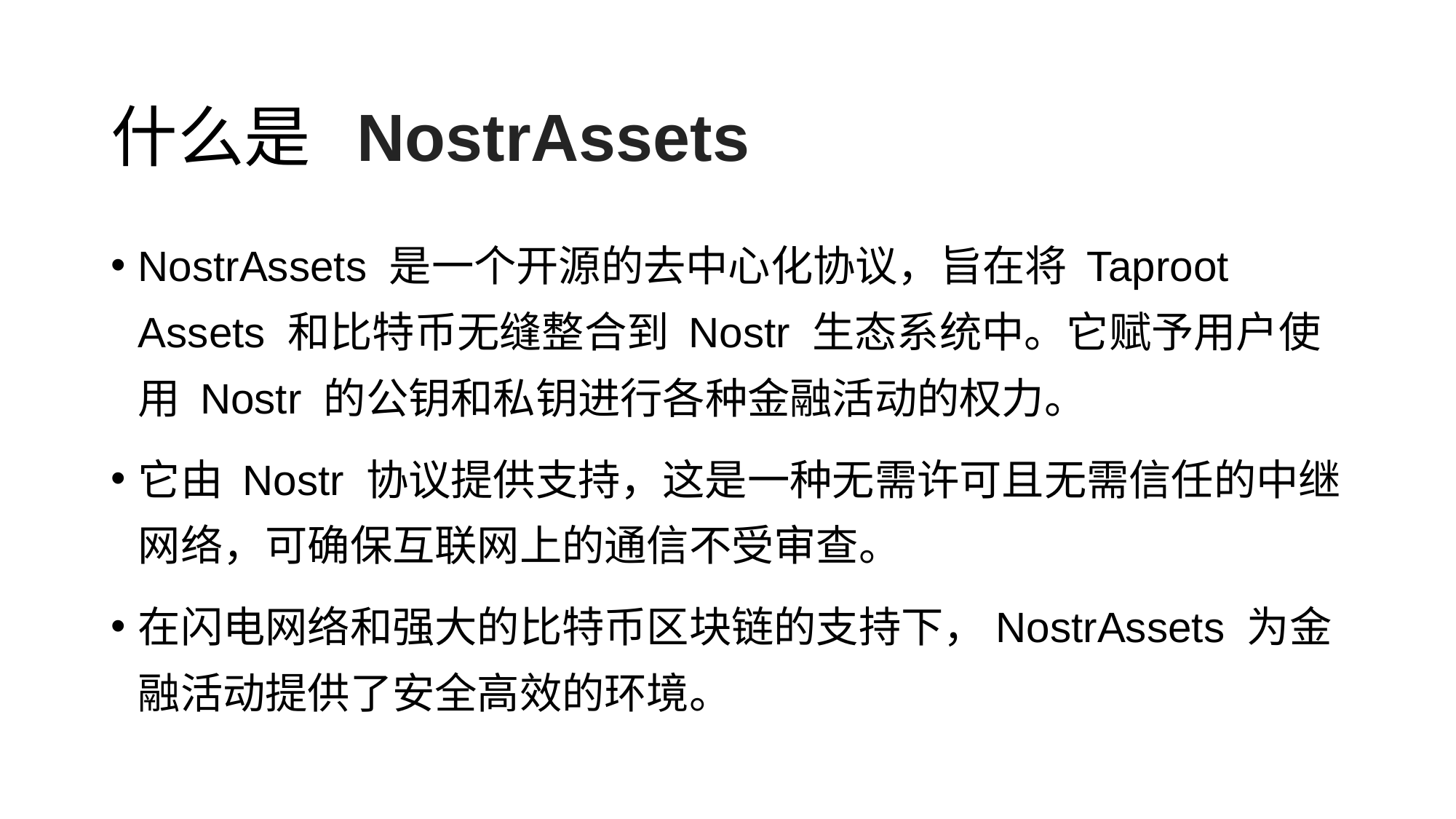

# 什么是  NostrAssets
NostrAssets 是一个开源的去中心化协议，旨在将 Taproot Assets 和比特币无缝整合到 Nostr 生态系统中。它赋予用户使用 Nostr 的公钥和私钥进行各种金融活动的权力。
它由 Nostr 协议提供支持，这是一种无需许可且无需信任的中继网络，可确保互联网上的通信不受审查。
在闪电网络和强大的比特币区块链的支持下，NostrAssets 为金融活动提供了安全高效的环境。